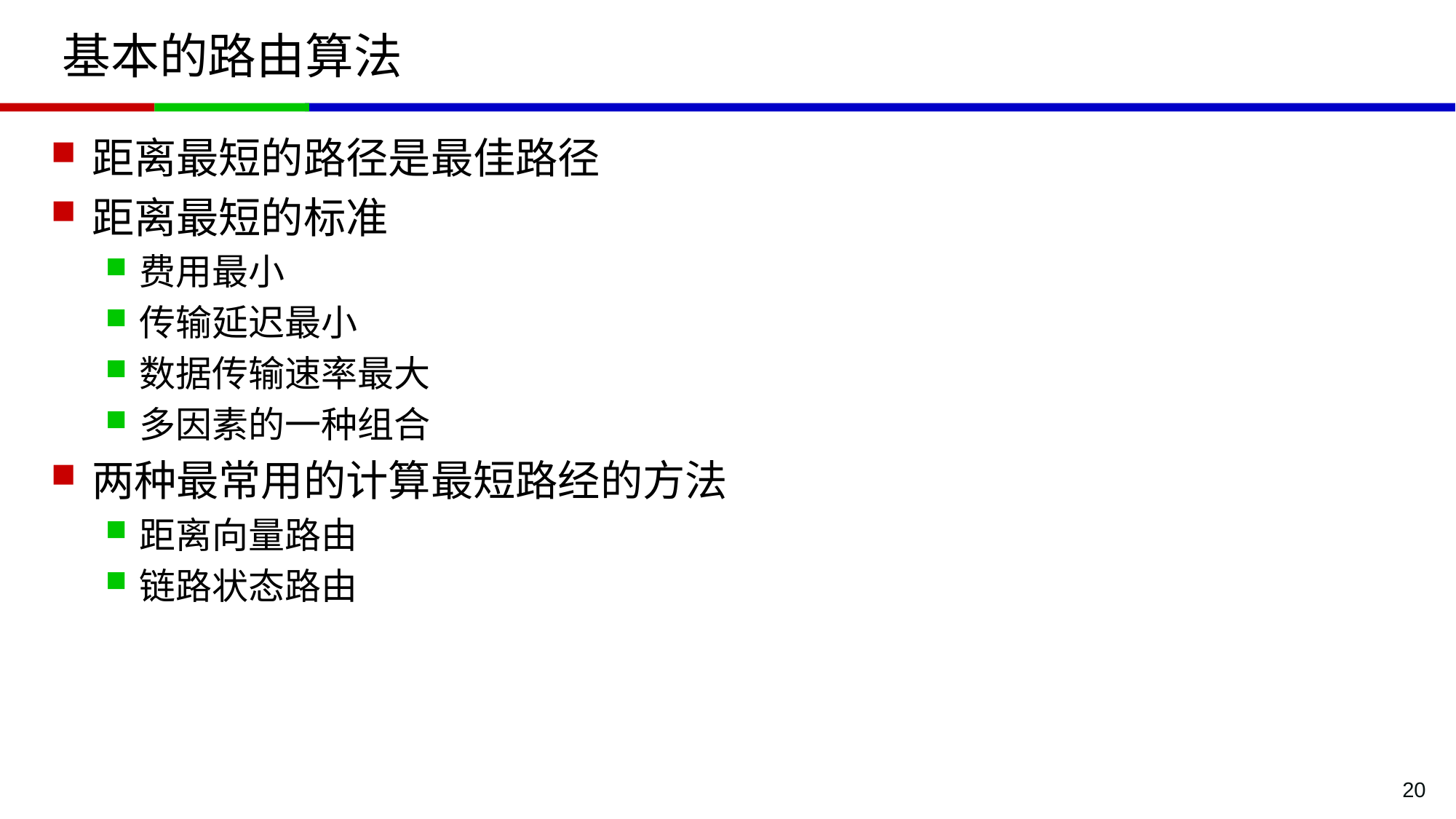

# 基本的路由算法
距离最短的路径是最佳路径
距离最短的标准
费用最小
传输延迟最小
数据传输速率最大
多因素的一种组合
两种最常用的计算最短路经的方法
距离向量路由
链路状态路由

20